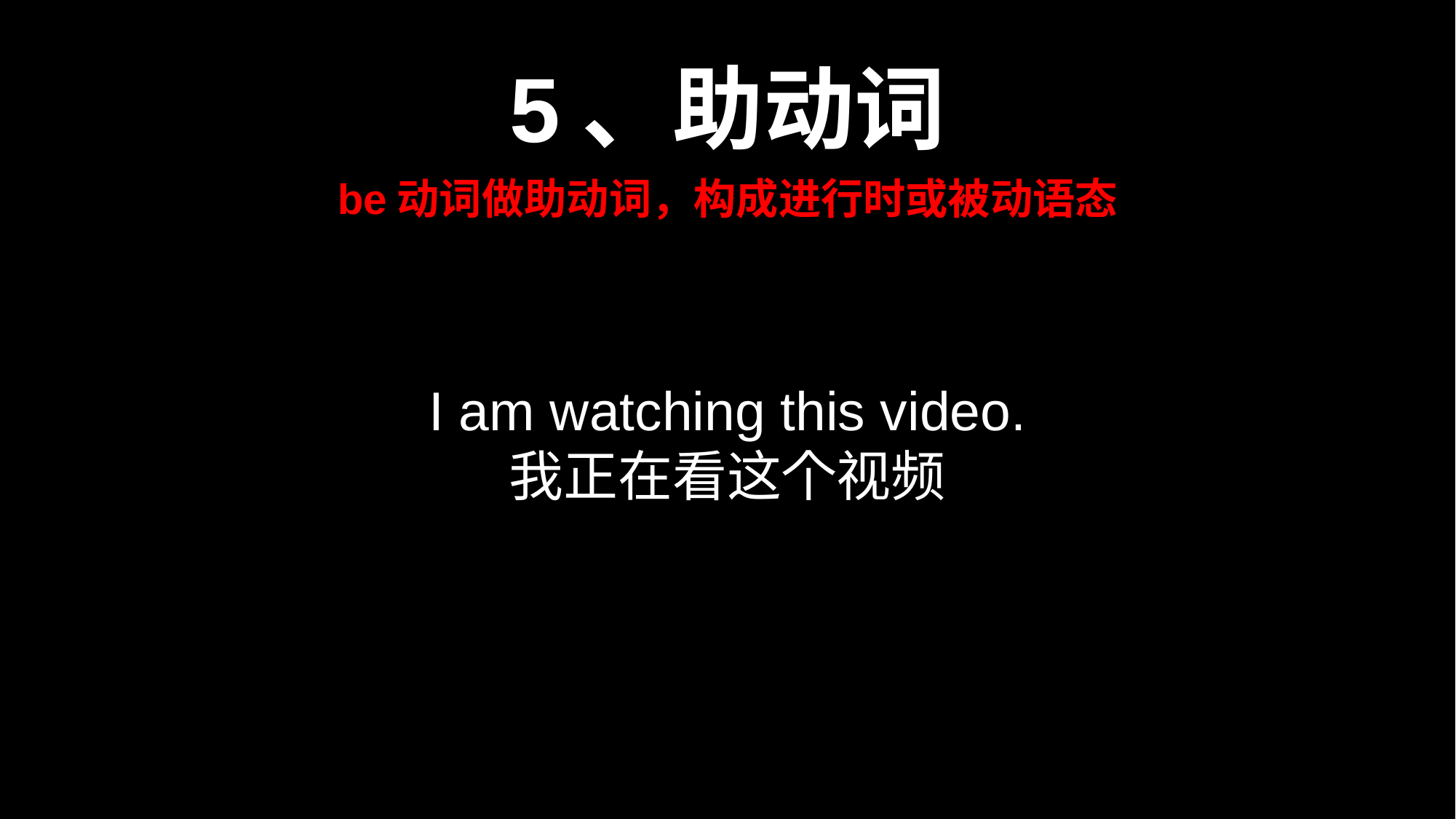

5、助动词
be动词做助动词，构成进行时或被动语态
I am watching this video.
我正在看这个视频